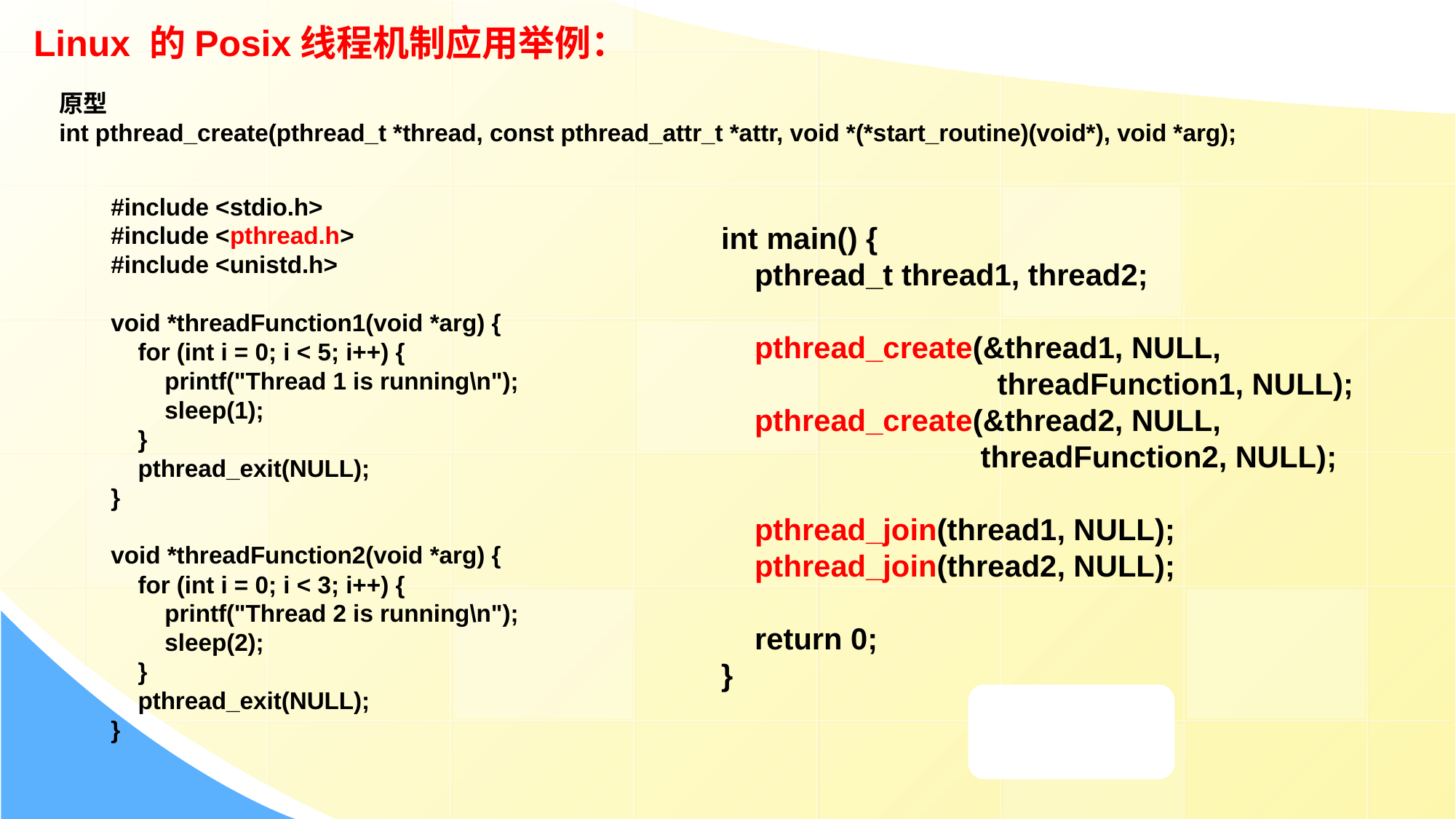

Linux 的Posix线程机制应用举例：
原型
int pthread_create(pthread_t *thread, const pthread_attr_t *attr, void *(*start_routine)(void*), void *arg);

int main() {
    pthread_t thread1, thread2;

    pthread_create(&thread1, NULL,
                                 threadFunction1, NULL);
    pthread_create(&thread2, NULL,
                               threadFunction2, NULL);

    pthread_join(thread1, NULL);
    pthread_join(thread2, NULL);

    return 0;
}
#include <stdio.h>
#include <pthread.h>
#include <unistd.h>

void *threadFunction1(void *arg) {
    for (int i = 0; i < 5; i++) {
        printf("Thread 1 is running\n");
        sleep(1);
    }
    pthread_exit(NULL);
}

void *threadFunction2(void *arg) {
    for (int i = 0; i < 3; i++) {
        printf("Thread 2 is running\n");
        sleep(2);
    }
    pthread_exit(NULL);
}